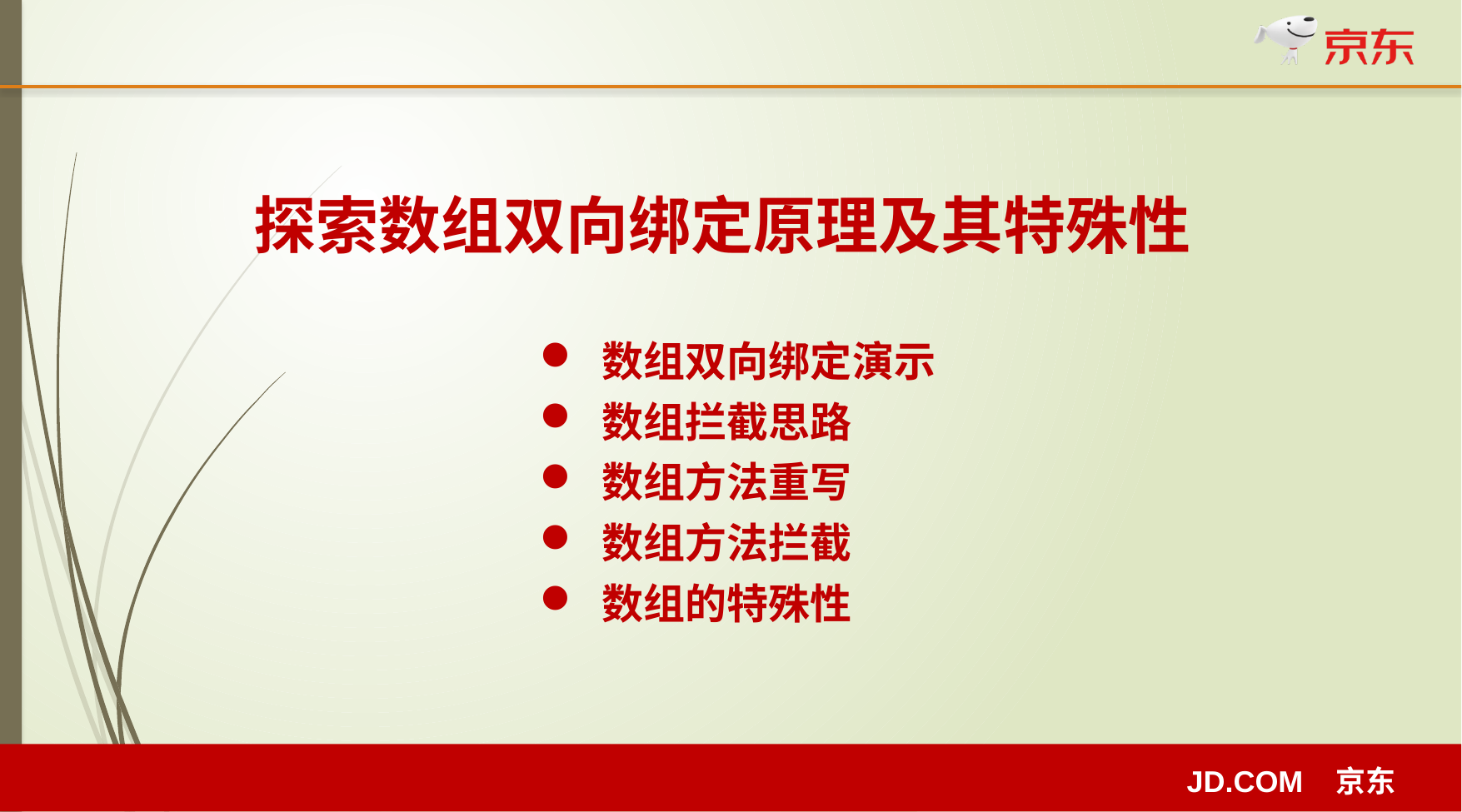

探索数组双向绑定原理及其特殊性
数组双向绑定演示
数组拦截思路
数组方法重写
数组方法拦截
数组的特殊性